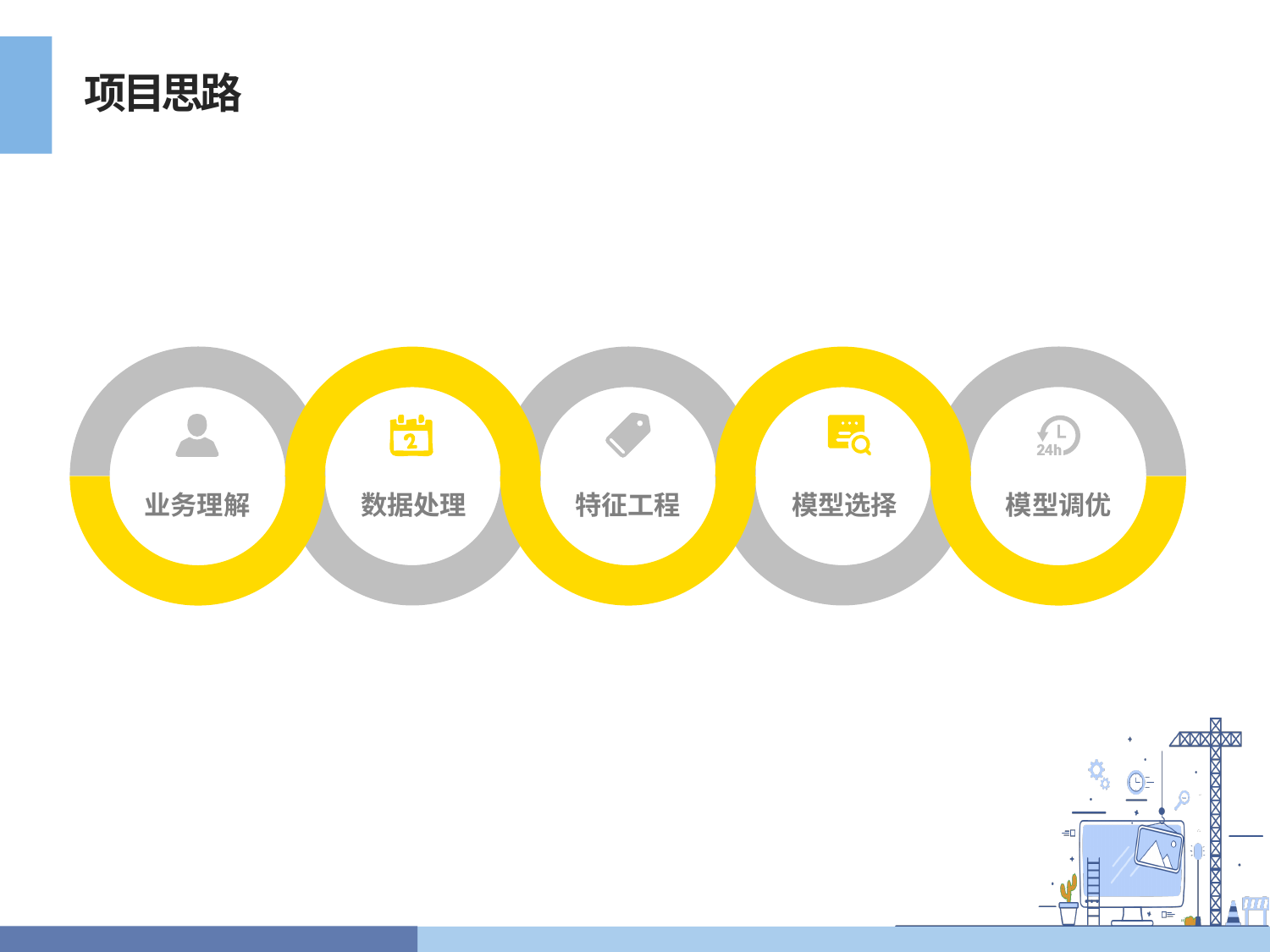

# 项目思路

业务理解
数据处理
特征工程
模型选择
模型调优